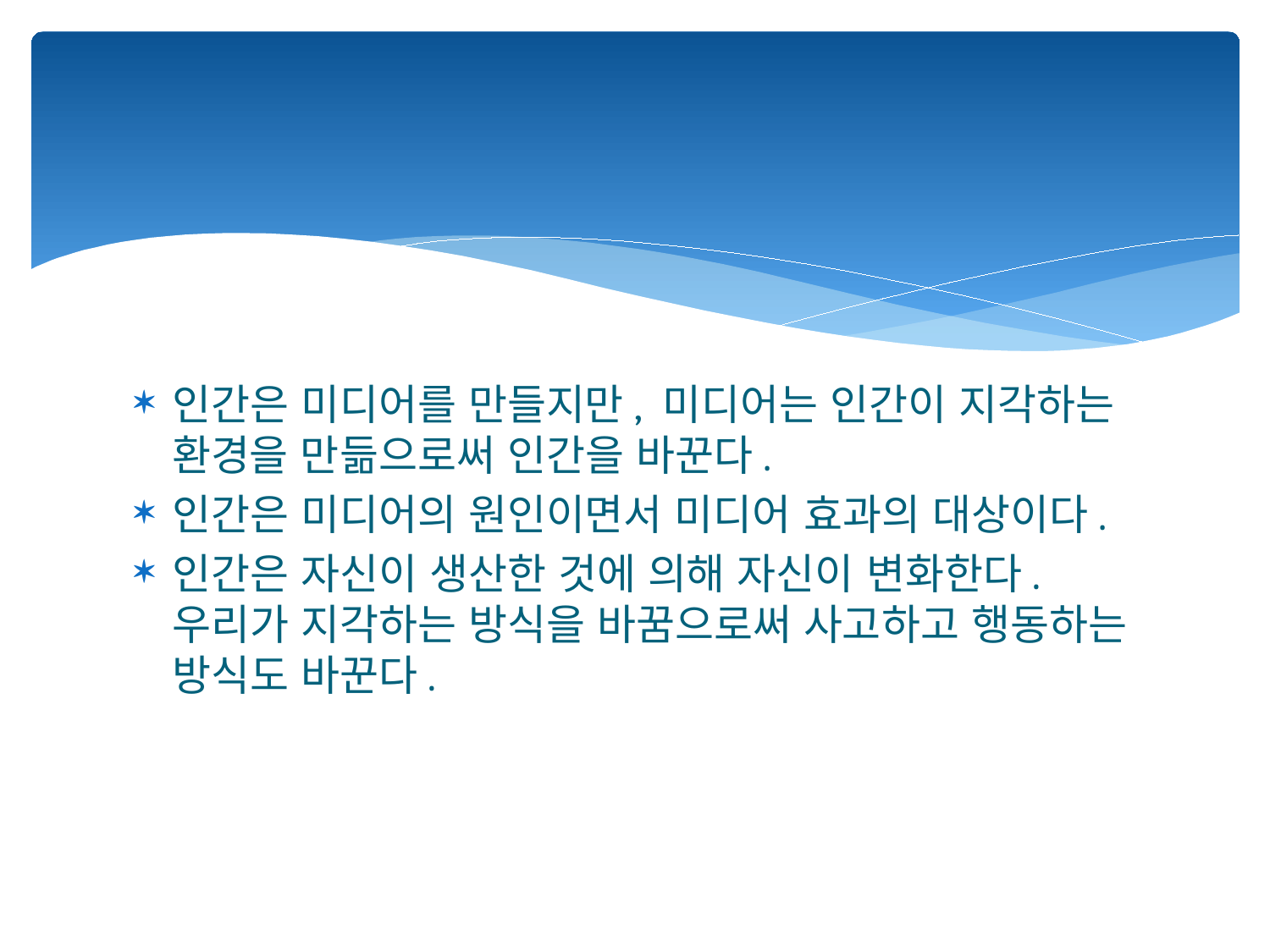

#
인간은 미디어를 만들지만, 미디어는 인간이 지각하는 환경을 만듦으로써 인간을 바꾼다.
인간은 미디어의 원인이면서 미디어 효과의 대상이다.
인간은 자신이 생산한 것에 의해 자신이 변화한다. 우리가 지각하는 방식을 바꿈으로써 사고하고 행동하는 방식도 바꾼다.